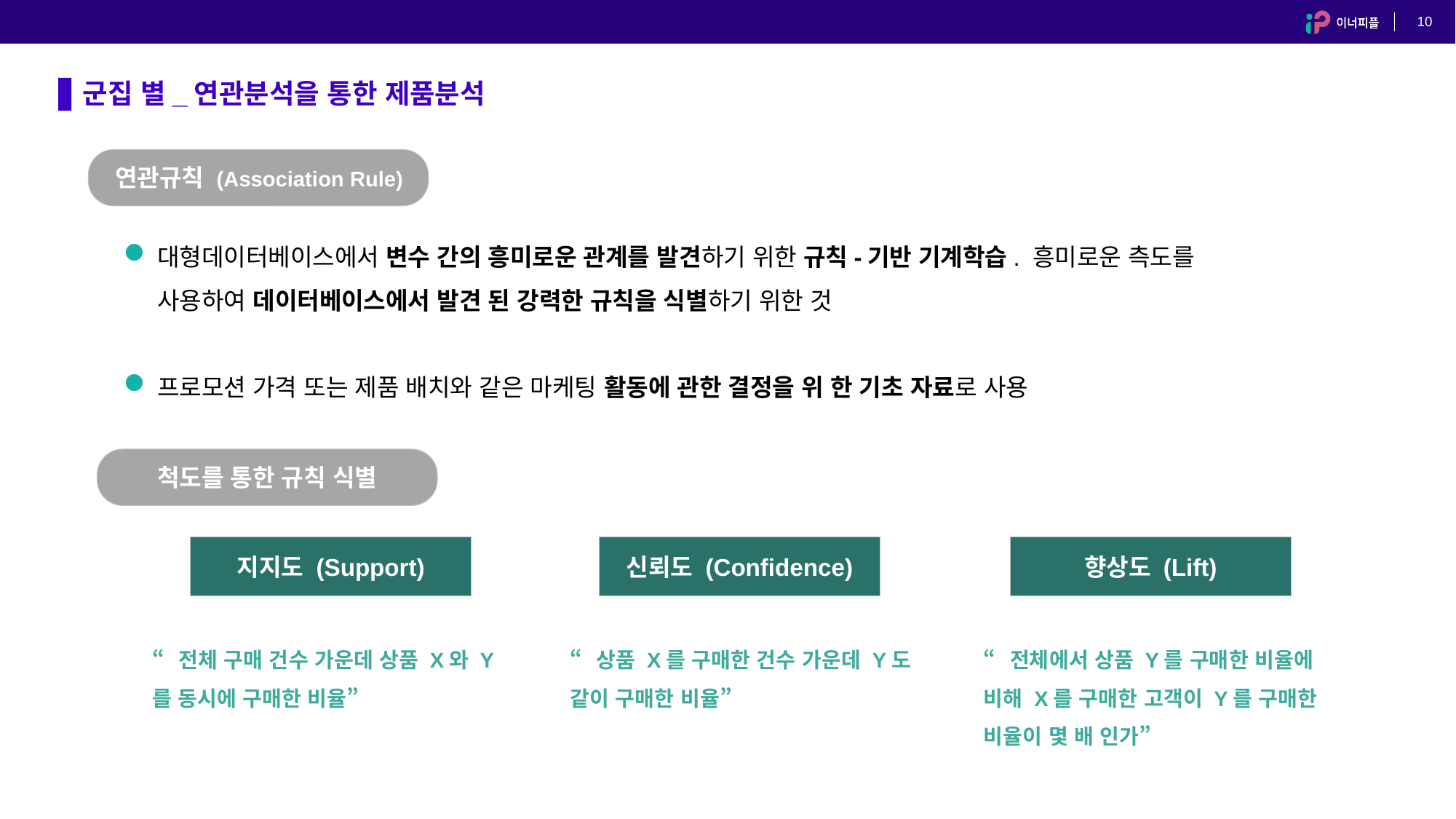

#
10
군집 별_연관분석을 통한 제품분석

연관규칙 (Association Rule)
대형데이터베이스에서 변수 간의 흥미로운 관계를 발견하기 위한 규칙-기반 기계학습. 흥미로운 측도를 사용하여 데이터베이스에서 발견 된 강력한 규칙을 식별하기 위한 것

프로모션 가격 또는 제품 배치와 같은 마케팅 활동에 관한 결정을 위 한 기초 자료로 사용

척도를 통한 규칙 식별
지지도 (Support)
신뢰도 (Confidence)
향상도 (Lift)
“전체 구매 건수 가운데 상품 X와 Y를 동시에 구매한 비율”
“상품 X를 구매한 건수 가운데 Y도 같이 구매한 비율”
“전체에서 상품 Y를 구매한 비율에 비해 X를 구매한 고객이 Y를 구매한 비율이 몇 배 인가”